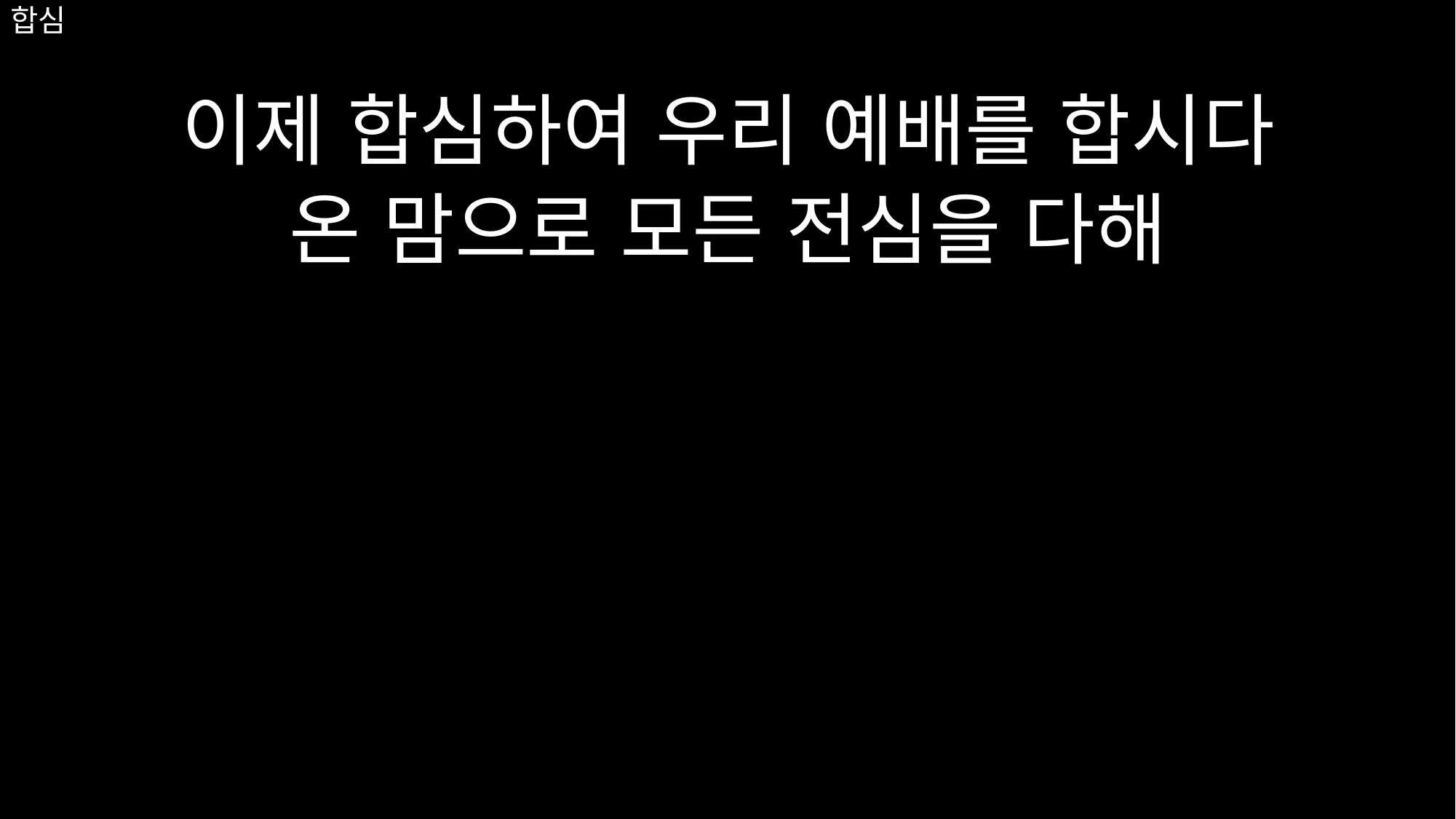

이제 합심하여 우리 예배를 합시다
온 맘으로 모든 전심을 다해

# 합심